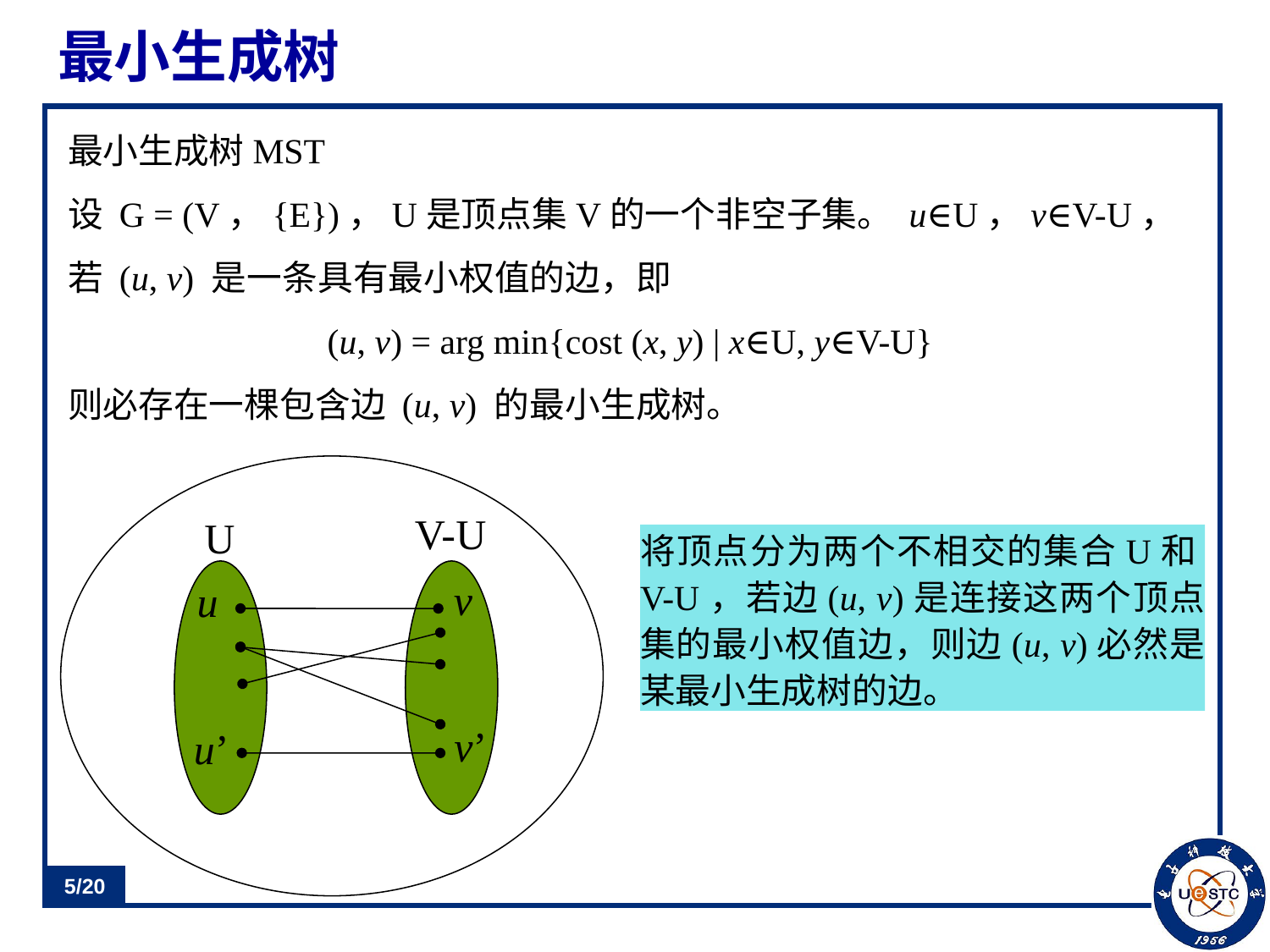

# 最小生成树
最小生成树MST
设 G = (V，{E})，U是顶点集V的一个非空子集。 u∈U，v∈V-U，
若 (u, v) 是一条具有最小权值的边，即
(u, v) = arg min{cost (x, y) | x∈U, y∈V-U}
则必存在一棵包含边 (u, v) 的最小生成树。

V-U
U

v
u

v’
u’

将顶点分为两个不相交的集合U和V-U，若边(u, v)是连接这两个顶点集的最小权值边，则边(u, v)必然是某最小生成树的边。
5/20